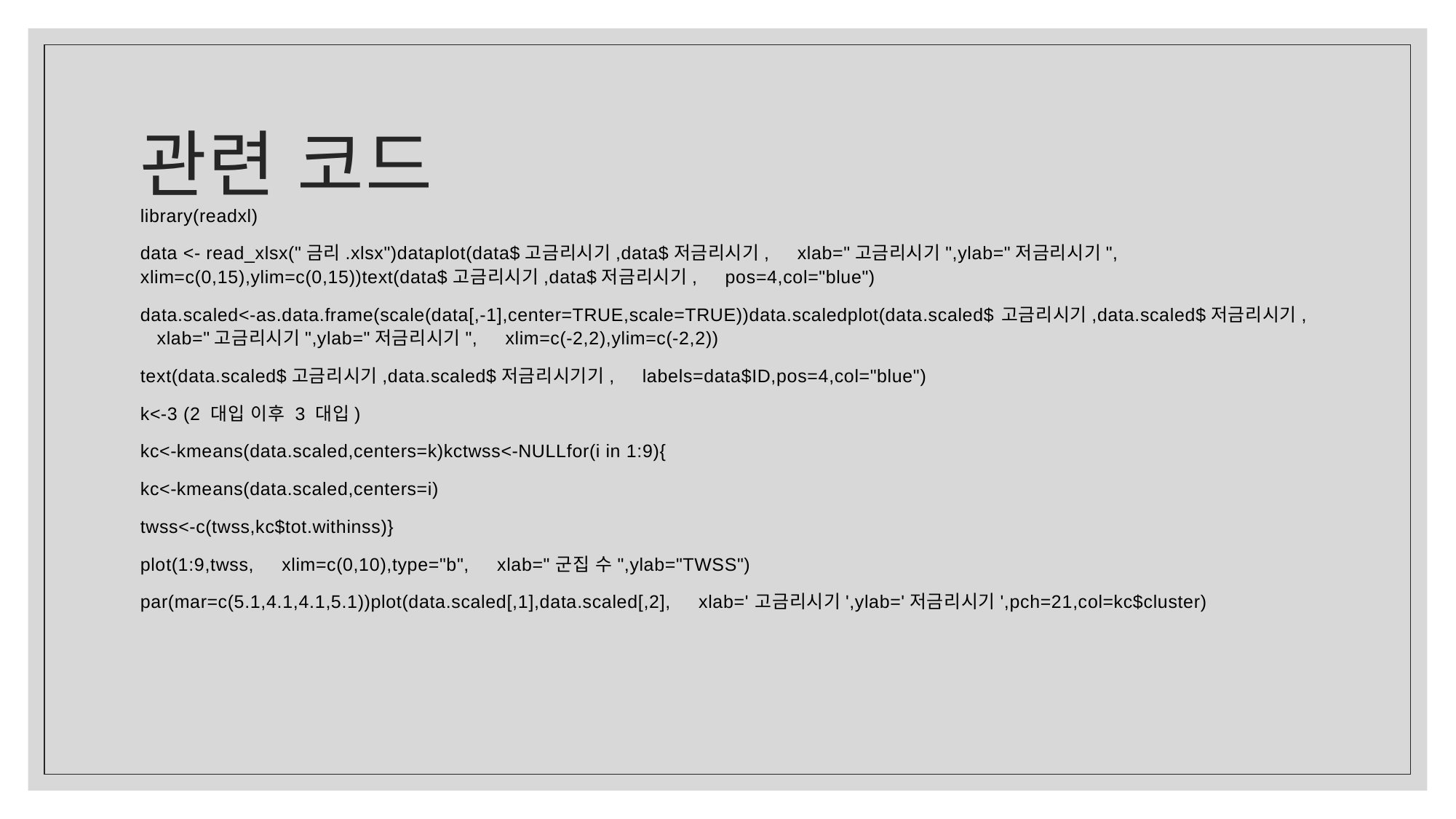

# 관련 코드
library(readxl)
data <- read_xlsx("금리.xlsx")dataplot(data$고금리시기,data$저금리시기,     xlab="고금리시기",ylab="저금리시기",     xlim=c(0,15),ylim=c(0,15))text(data$고금리시기,data$저금리시기,     pos=4,col="blue")
data.scaled<-as.data.frame(scale(data[,-1],center=TRUE,scale=TRUE))data.scaledplot(data.scaled$고금리시기,data.scaled$저금리시기,     xlab="고금리시기",ylab="저금리시기",     xlim=c(-2,2),ylim=c(-2,2))
text(data.scaled$고금리시기,data.scaled$저금리시기기,     labels=data$ID,pos=4,col="blue")
k<-3 (2 대입 이후 3 대입)
kc<-kmeans(data.scaled,centers=k)kctwss<-NULLfor(i in 1:9){
kc<-kmeans(data.scaled,centers=i)
twss<-c(twss,kc$tot.withinss)}
plot(1:9,twss,     xlim=c(0,10),type="b",     xlab="군집 수",ylab="TWSS")
par(mar=c(5.1,4.1,4.1,5.1))plot(data.scaled[,1],data.scaled[,2],     xlab='고금리시기',ylab='저금리시기',pch=21,col=kc$cluster)